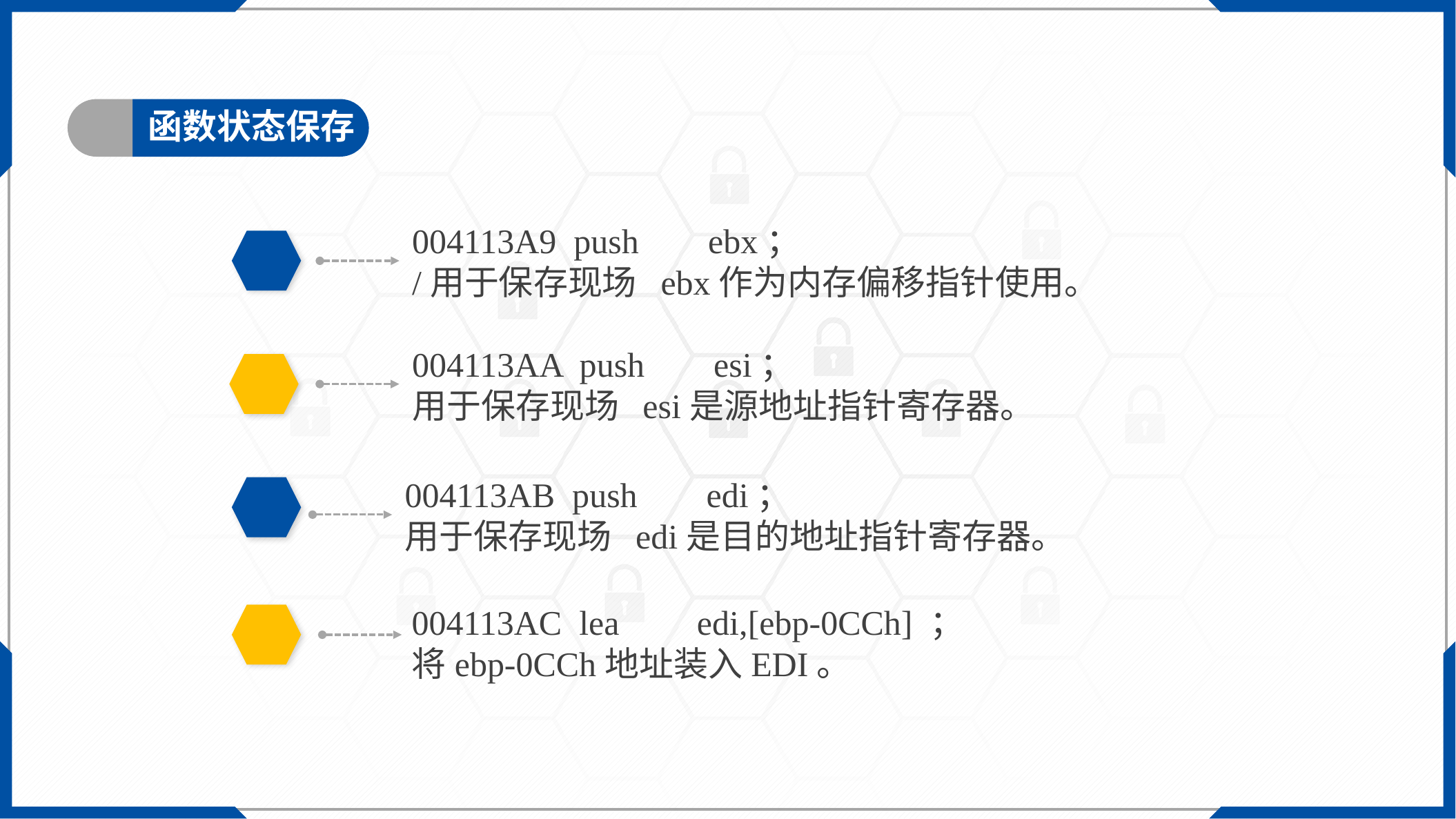

函数状态保存

004113A9  push        ebx；
/用于保存现场  ebx作为内存偏移指针使用。

004113AA  push        esi；
用于保存现场  esi是源地址指针寄存器。

004113AB  push        edi；
用于保存现场  edi是目的地址指针寄存器。

004113AC  lea         edi,[ebp-0CCh] ；
将ebp-0CCh地址装入EDI。